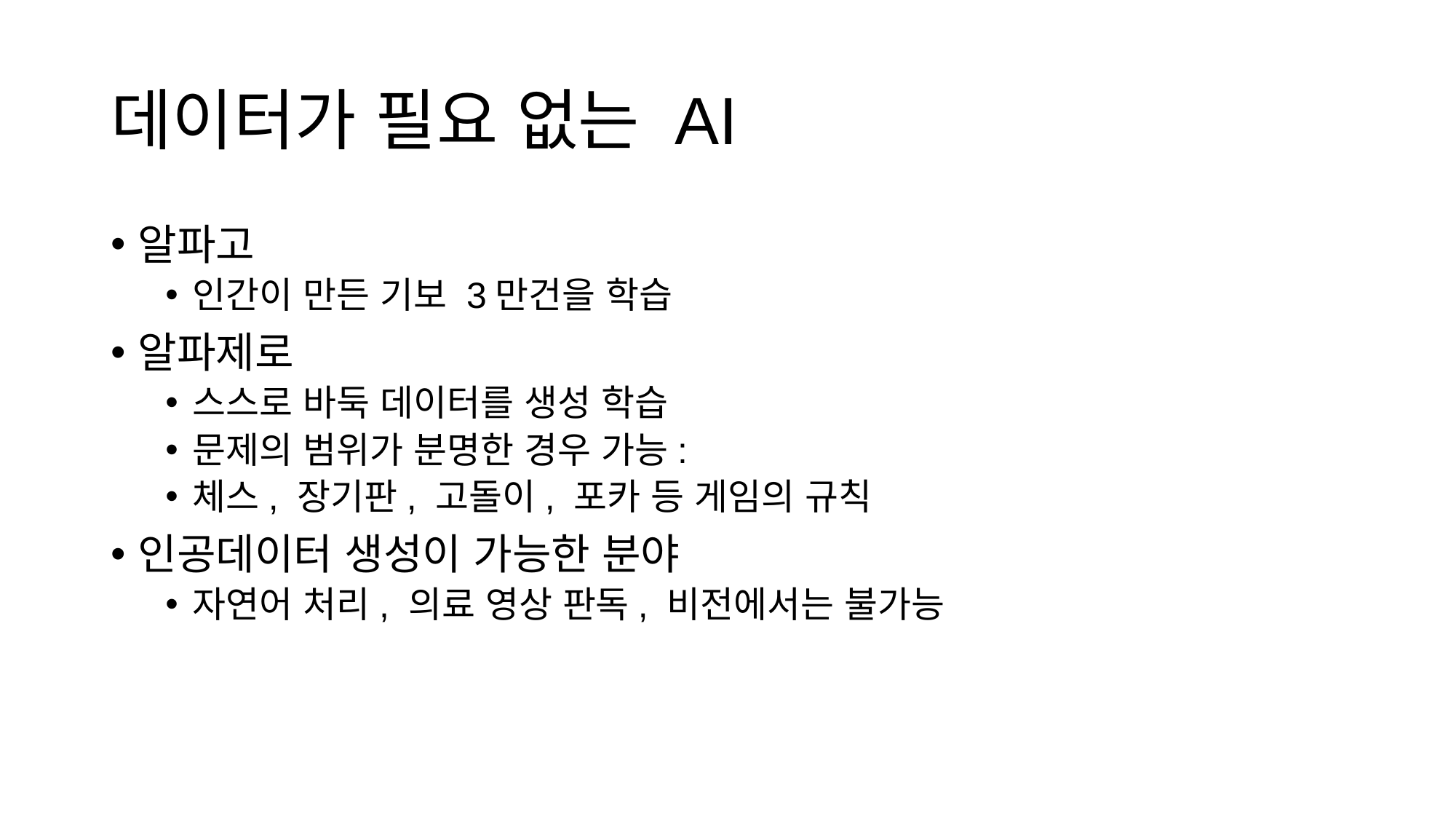

# 데이터가 필요 없는 AI
알파고
인간이 만든 기보 3만건을 학습
알파제로
스스로 바둑 데이터를 생성 학습
문제의 범위가 분명한 경우 가능:
체스, 장기판, 고돌이, 포카 등 게임의 규칙
인공데이터 생성이 가능한 분야
자연어 처리, 의료 영상 판독, 비전에서는 불가능